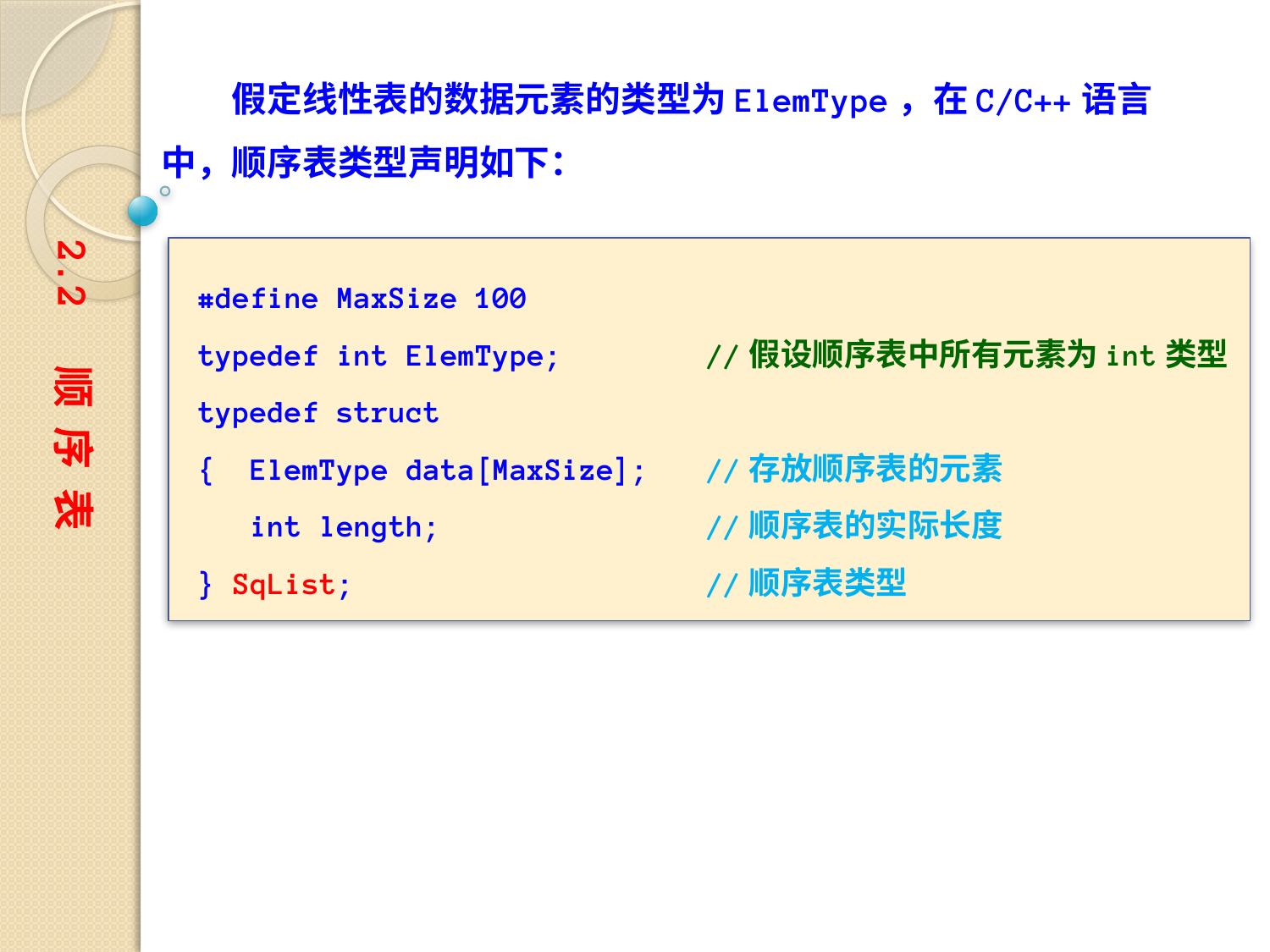

假定线性表的数据元素的类型为ElemType，在C/C++语言中，顺序表类型声明如下：
2.2  顺  序  表
#define MaxSize 100
typedef int ElemType;		//假设顺序表中所有元素为int类型
typedef struct
{  ElemType data[MaxSize];	//存放顺序表的元素
   int length;			//顺序表的实际长度
} SqList;			//顺序表类型